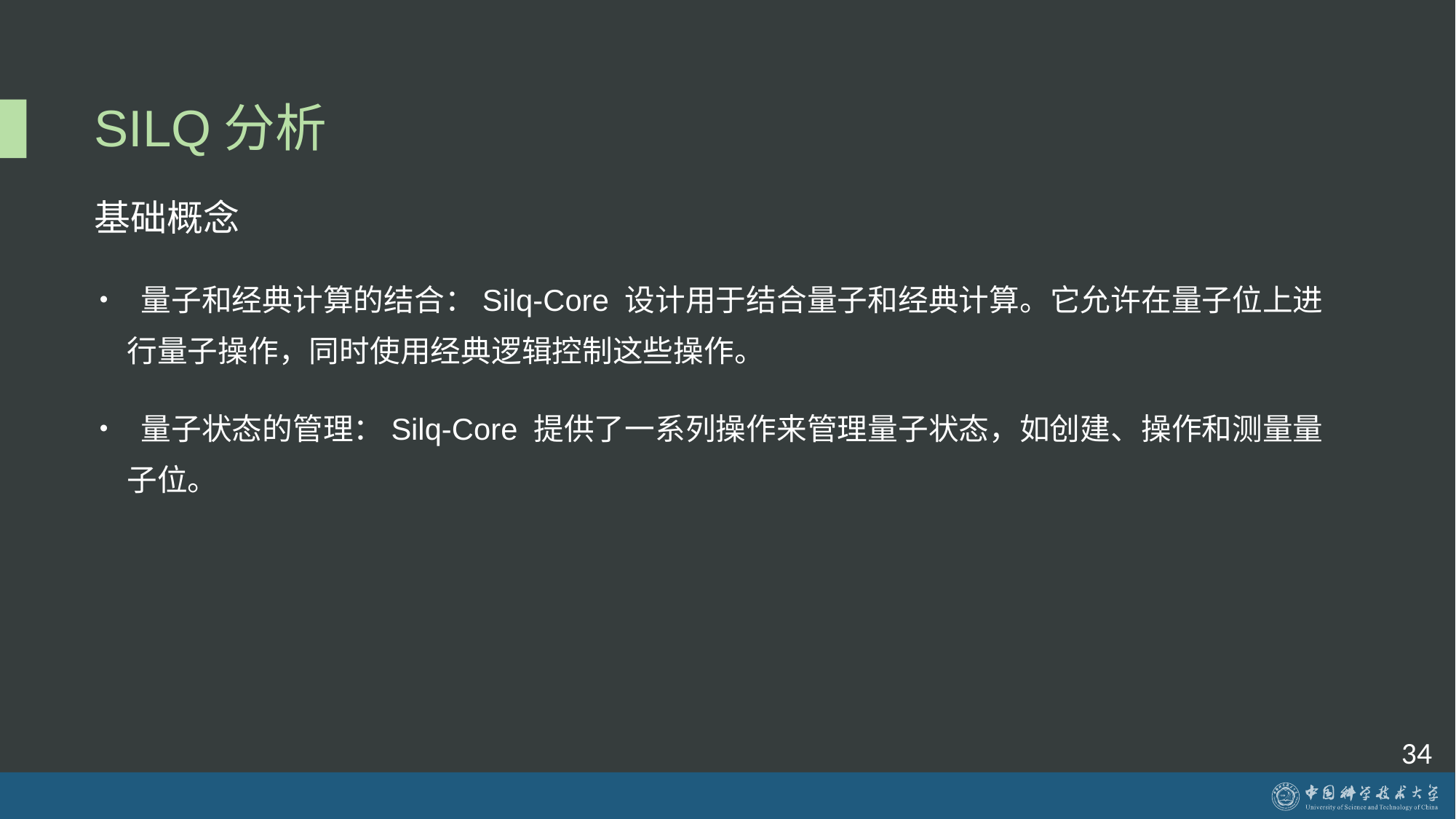

# SILQ分析
基础概念
 量子和经典计算的结合：Silq-Core 设计用于结合量子和经典计算。它允许在量子位上进行量子操作，同时使用经典逻辑控制这些操作。
 量子状态的管理：Silq-Core 提供了一系列操作来管理量子状态，如创建、操作和测量量子位。

34